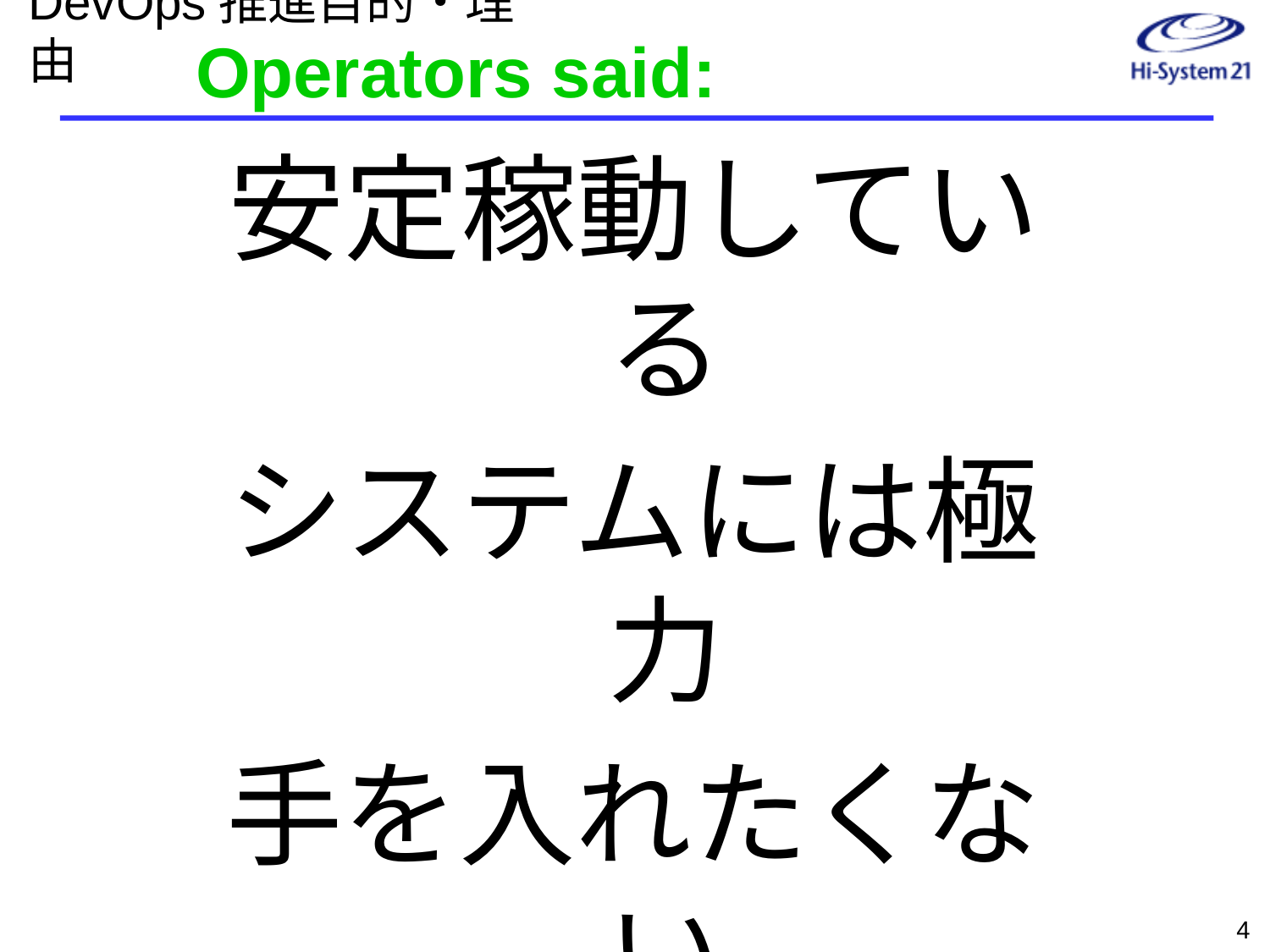

# DevOps推進目的・理由
Operators said:
安定稼動している
システムには極力
手を入れたくない
4